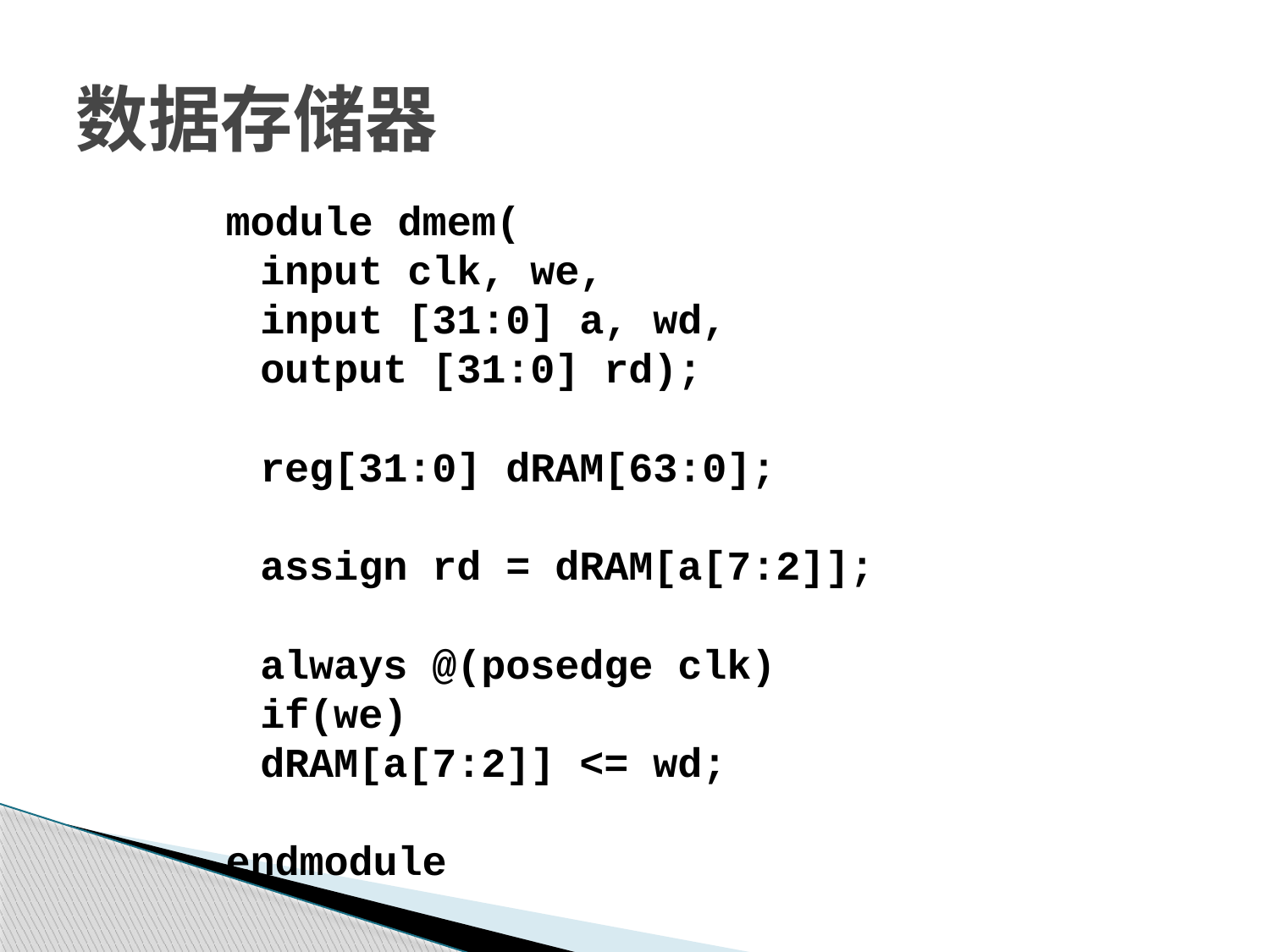

# 数据存储器
module dmem(
	input clk, we,
	input [31:0] a, wd,
	output [31:0] rd);

	reg[31:0] dRAM[63:0];

	assign rd = dRAM[a[7:2]];

	always @(posedge clk)
		if(we)
			dRAM[a[7:2]] <= wd;

endmodule